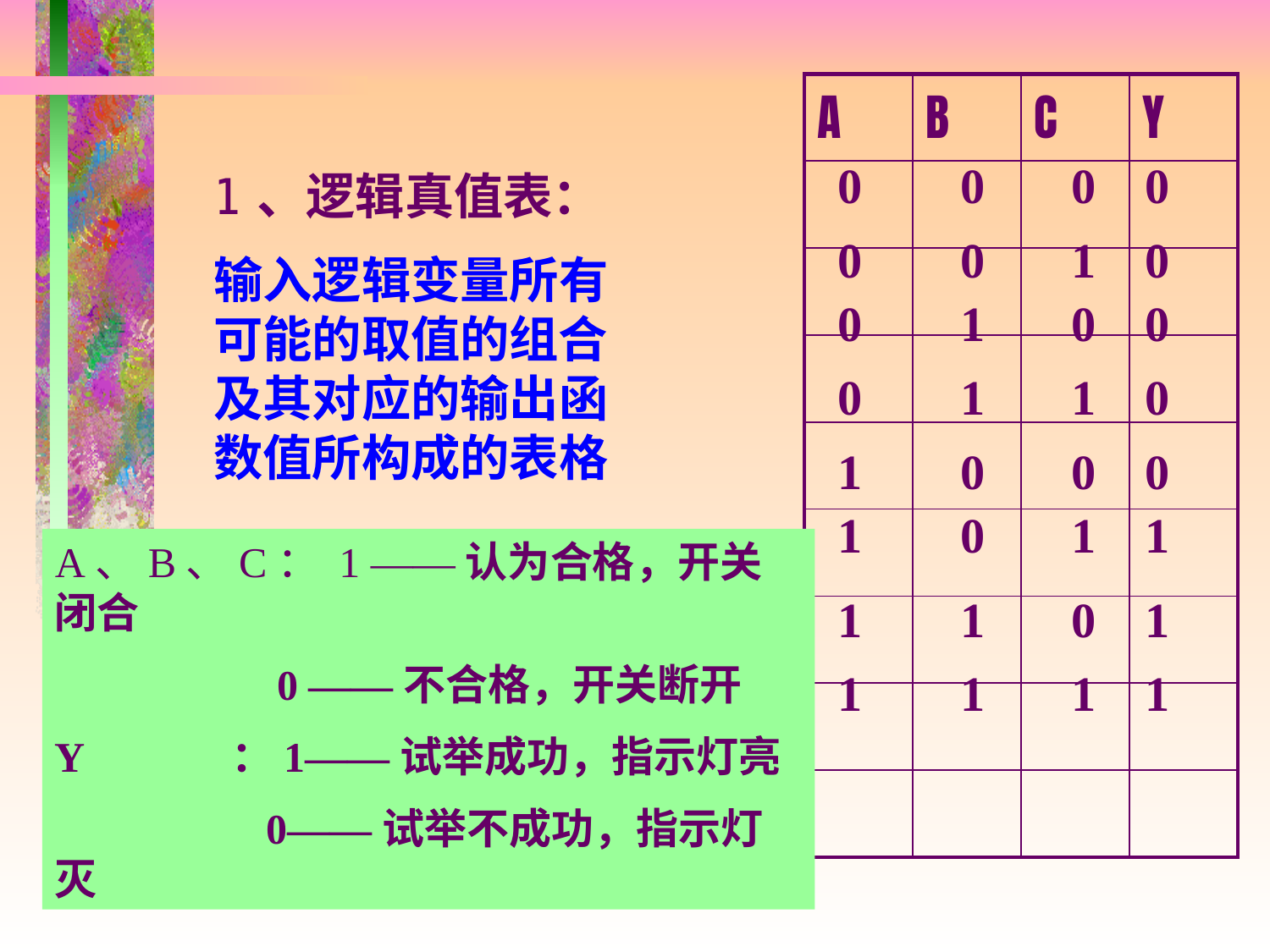

| A | B | C | Y |
| --- | --- | --- | --- |
|  |  |  |  |
|  |  |  |  |
|  |  |  |  |
|  |  |  |  |
|  |  |  |  |
|  |  |  |  |
|  |  |  |  |
|  |  |  |  |
0        0       0
0
1、逻辑真值表：
输入逻辑变量所有可能的取值的组合及其对应的输出函数值所构成的表格

0        0       1
0
0        1       0
0
0        1       1
0
1        0       0
0
1        0       1
1
A、B、C： 1 ——认为合格，开关闭合
                     0 ——不合格，开关断开
Y             ：1——试举成功，指示灯亮
                    0——试举不成功，指示灯灭
1        1       0
1
1        1       1
1